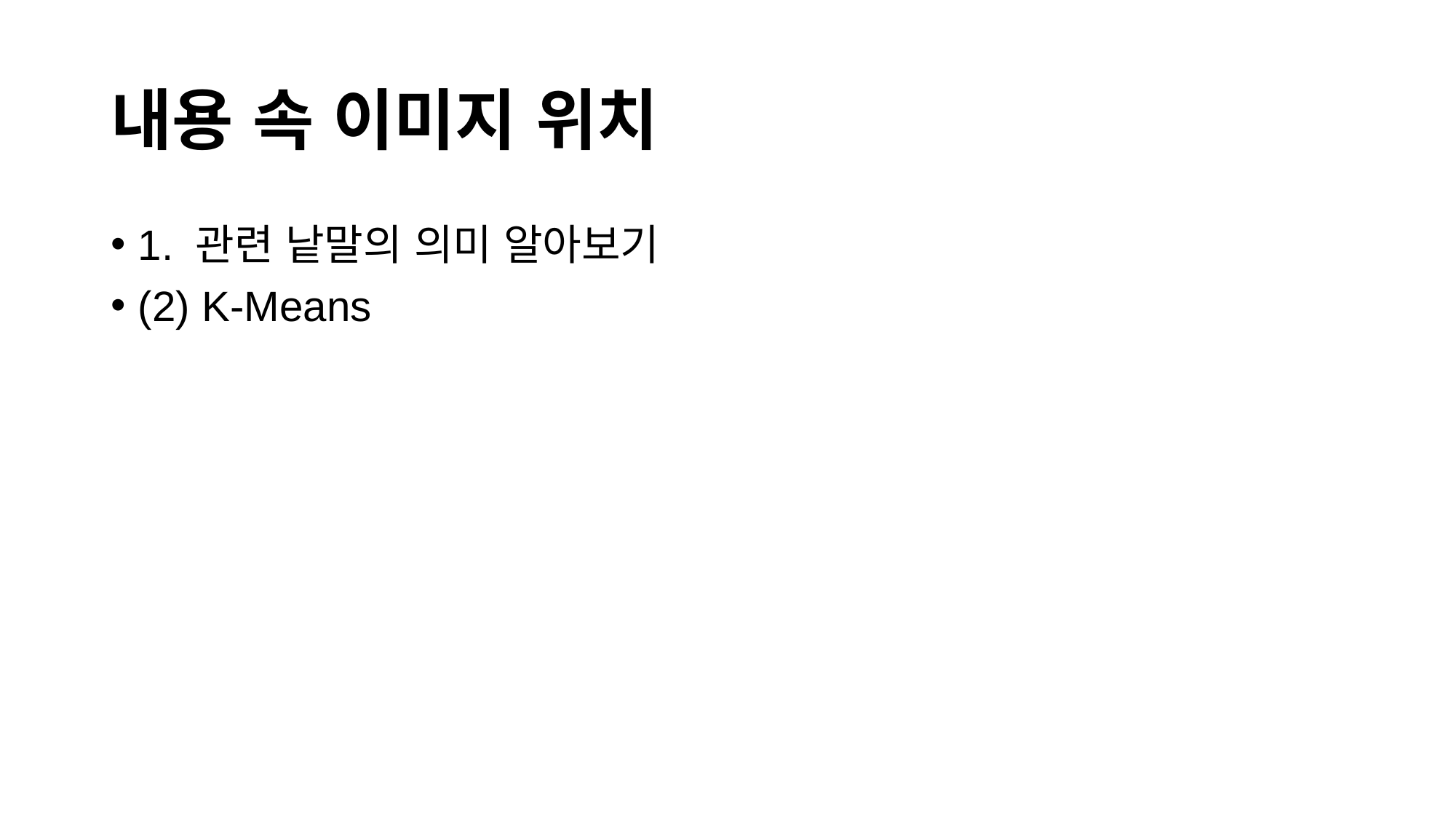

# 내용 속 이미지 위치
1. 관련 낱말의 의미 알아보기
(2) K-Means